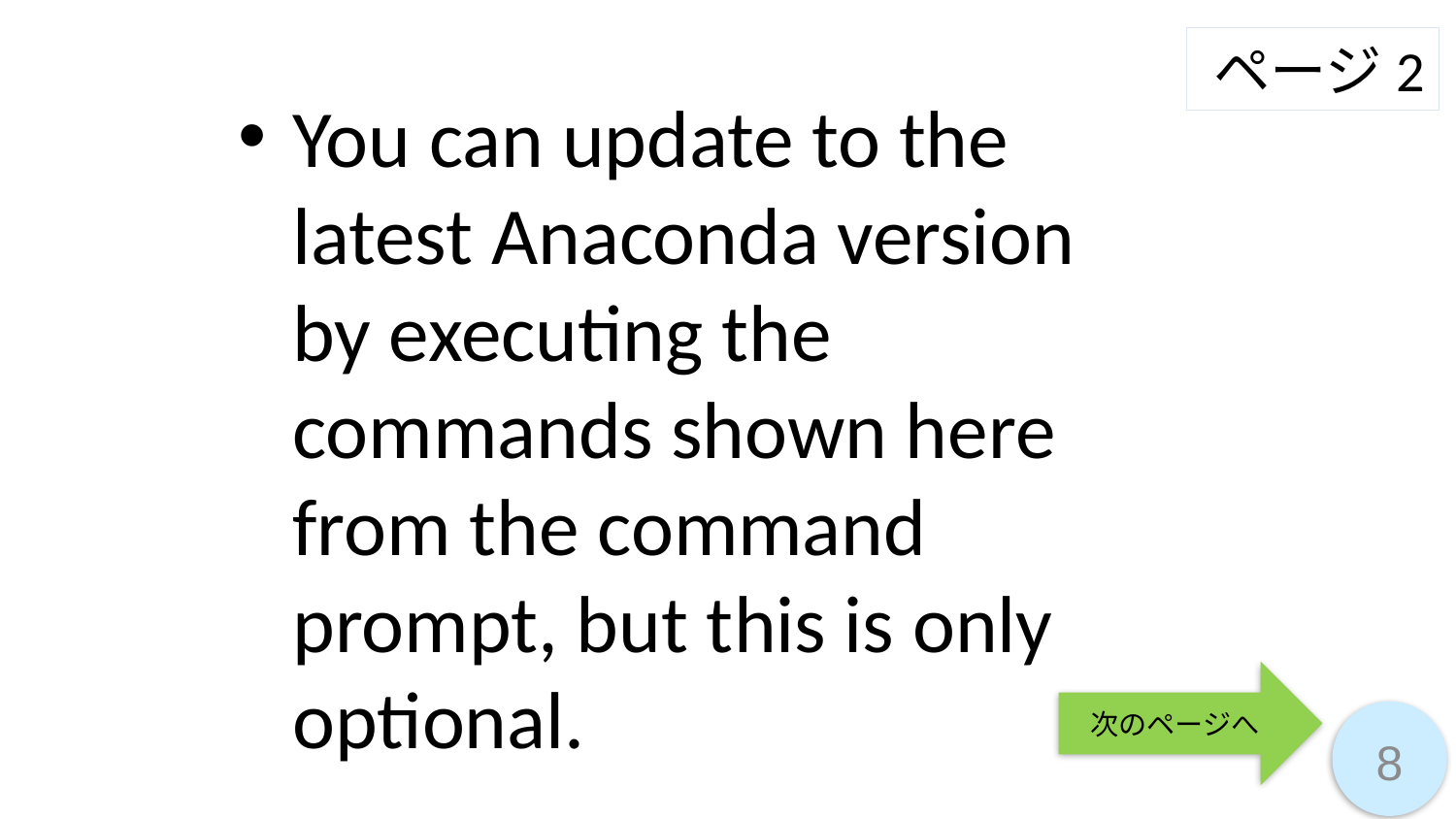

ページ2
You can update to the latest Anaconda version by executing the commands shown here from the command prompt, but this is only optional.
次のページへ
8